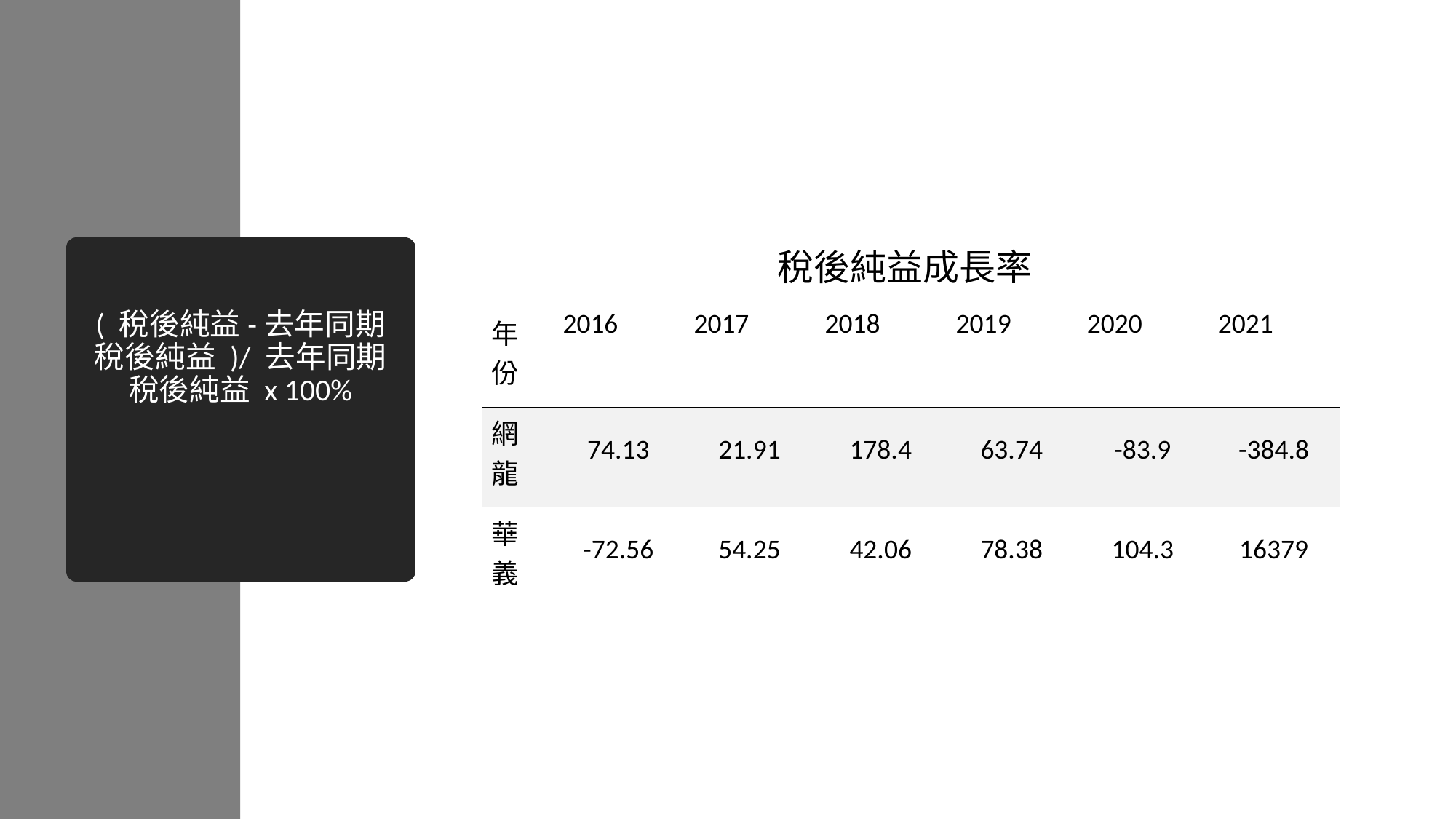

| 稅後純益成長率 |  |  |  |  |  |  |
| --- | --- | --- | --- | --- | --- | --- |
| 年份 | 2016 | 2017 | 2018 | 2019 | 2020 | 2021 |
| 網龍 | 74.13 | 21.91 | 178.4 | 63.74 | -83.9 | -384.8 |
| 華義 | -72.56 | 54.25 | 42.06 | 78.38 | 104.3 | 16379 |
# ( 稅後純益-去年同期稅後純益 )/ 去年同期稅後純益 x 100%